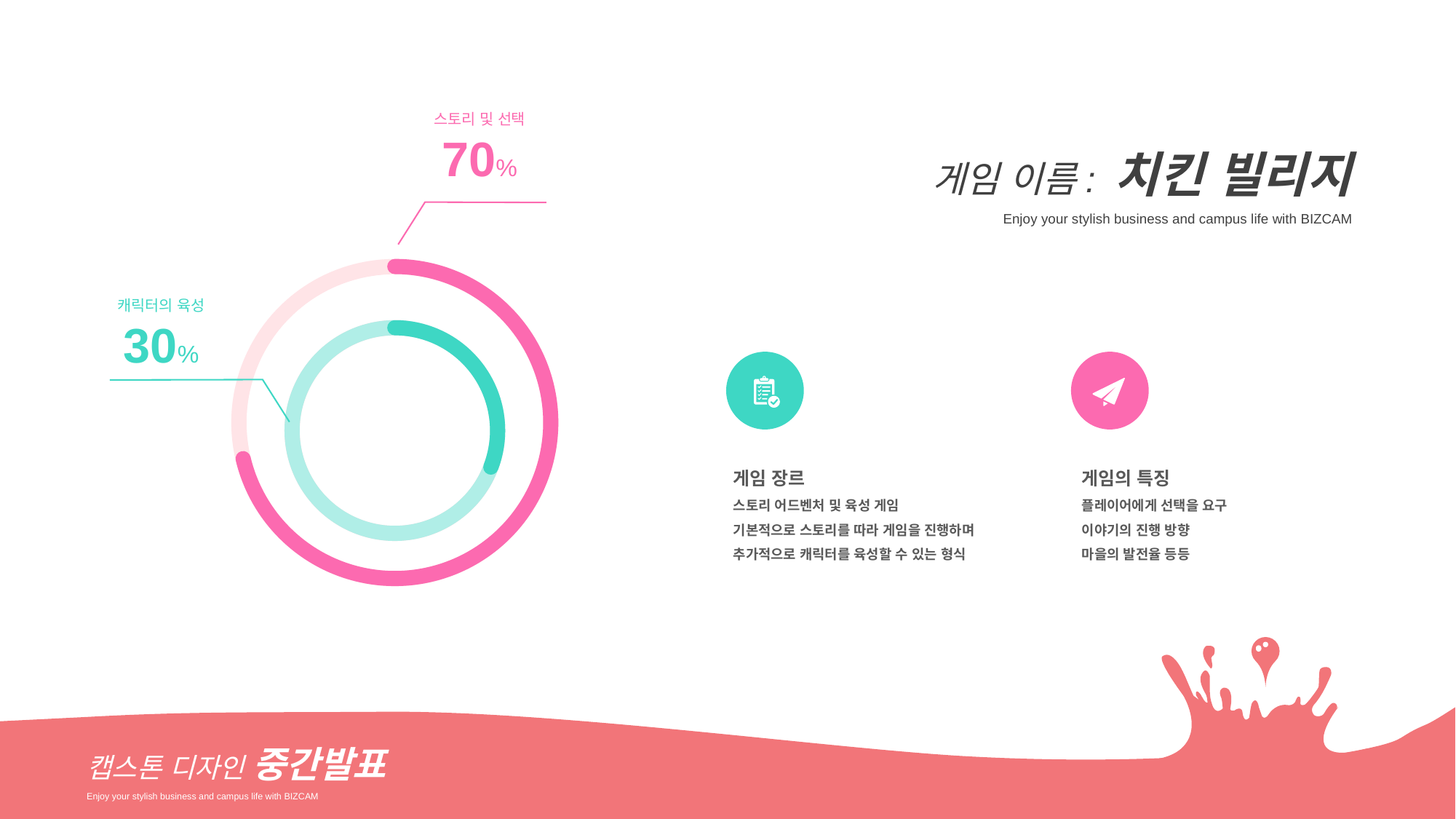

스토리 및 선택
70%

게임 이름: 치킨 빌리지
Enjoy your stylish business and campus life with BIZCAM

캐릭터의 육성
30%

게임 장르
스토리 어드벤처 및 육성 게임
기본적으로 스토리를 따라 게임을 진행하며
추가적으로 캐릭터를 육성할 수 있는 형식
게임의 특징
플레이어에게 선택을 요구
이야기의 진행 방향
마을의 발전율 등등

캡스톤 디자인 중간발표
Enjoy your stylish business and campus life with BIZCAM